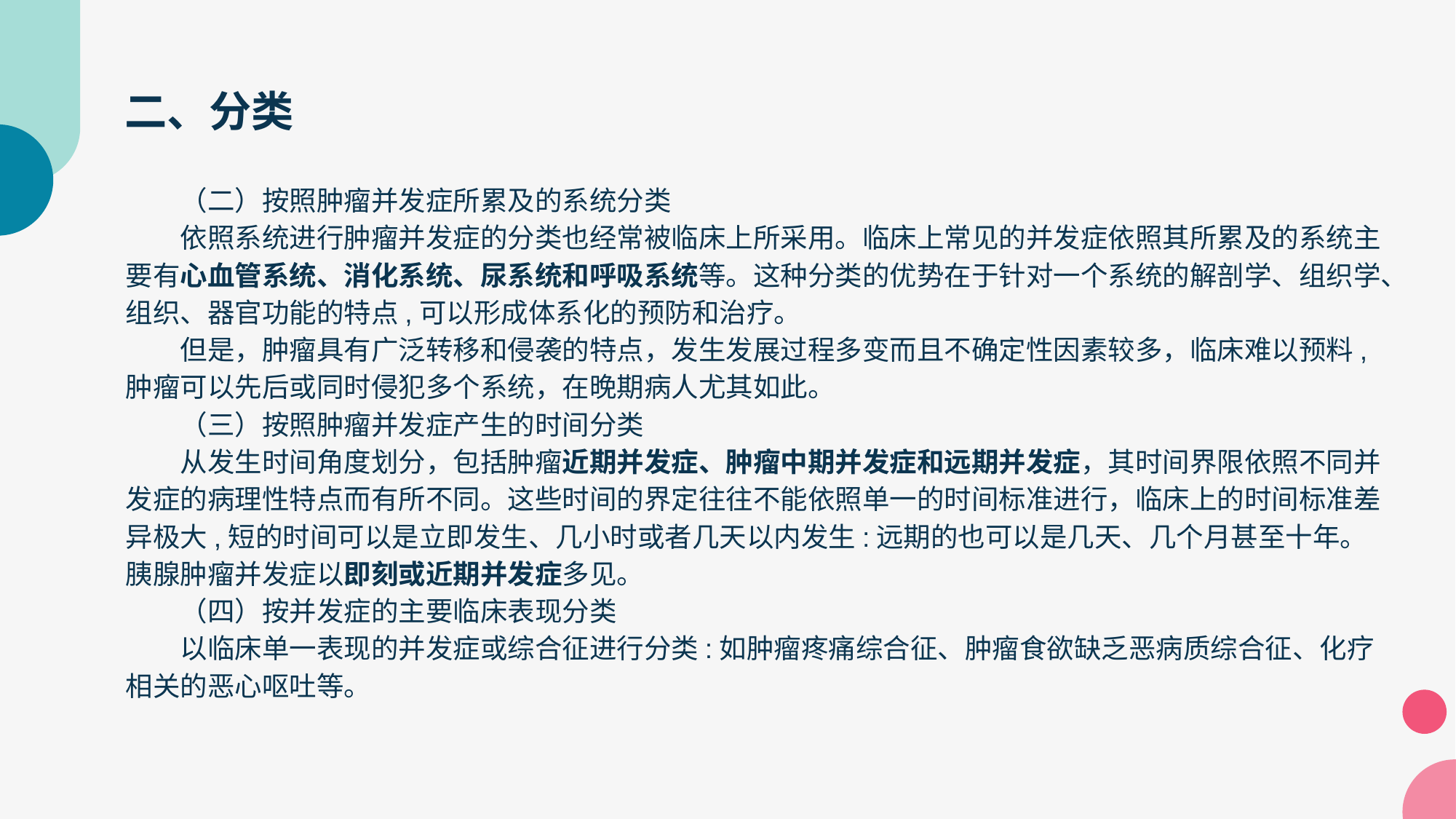

二、分类
（二）按照肿瘤并发症所累及的系统分类
依照系统进行肿瘤并发症的分类也经常被临床上所采用。临床上常见的并发症依照其所累及的系统主要有心血管系统、消化系统、尿系统和呼吸系统等。这种分类的优势在于针对一个系统的解剖学、组织学、组织、器官功能的特点,可以形成体系化的预防和治疗。
但是，肿瘤具有广泛转移和侵袭的特点，发生发展过程多变而且不确定性因素较多，临床难以预料,肿瘤可以先后或同时侵犯多个系统，在晚期病人尤其如此。
（三）按照肿瘤并发症产生的时间分类
从发生时间角度划分，包括肿瘤近期并发症、肿瘤中期并发症和远期并发症，其时间界限依照不同并发症的病理性特点而有所不同。这些时间的界定往往不能依照单一的时间标准进行，临床上的时间标准差异极大,短的时间可以是立即发生、几小时或者几天以内发生:远期的也可以是几天、几个月甚至十年。胰腺肿瘤并发症以即刻或近期并发症多见。
（四）按并发症的主要临床表现分类
以临床单一表现的并发症或综合征进行分类:如肿瘤疼痛综合征、肿瘤食欲缺乏恶病质综合征、化疗相关的恶心呕吐等。